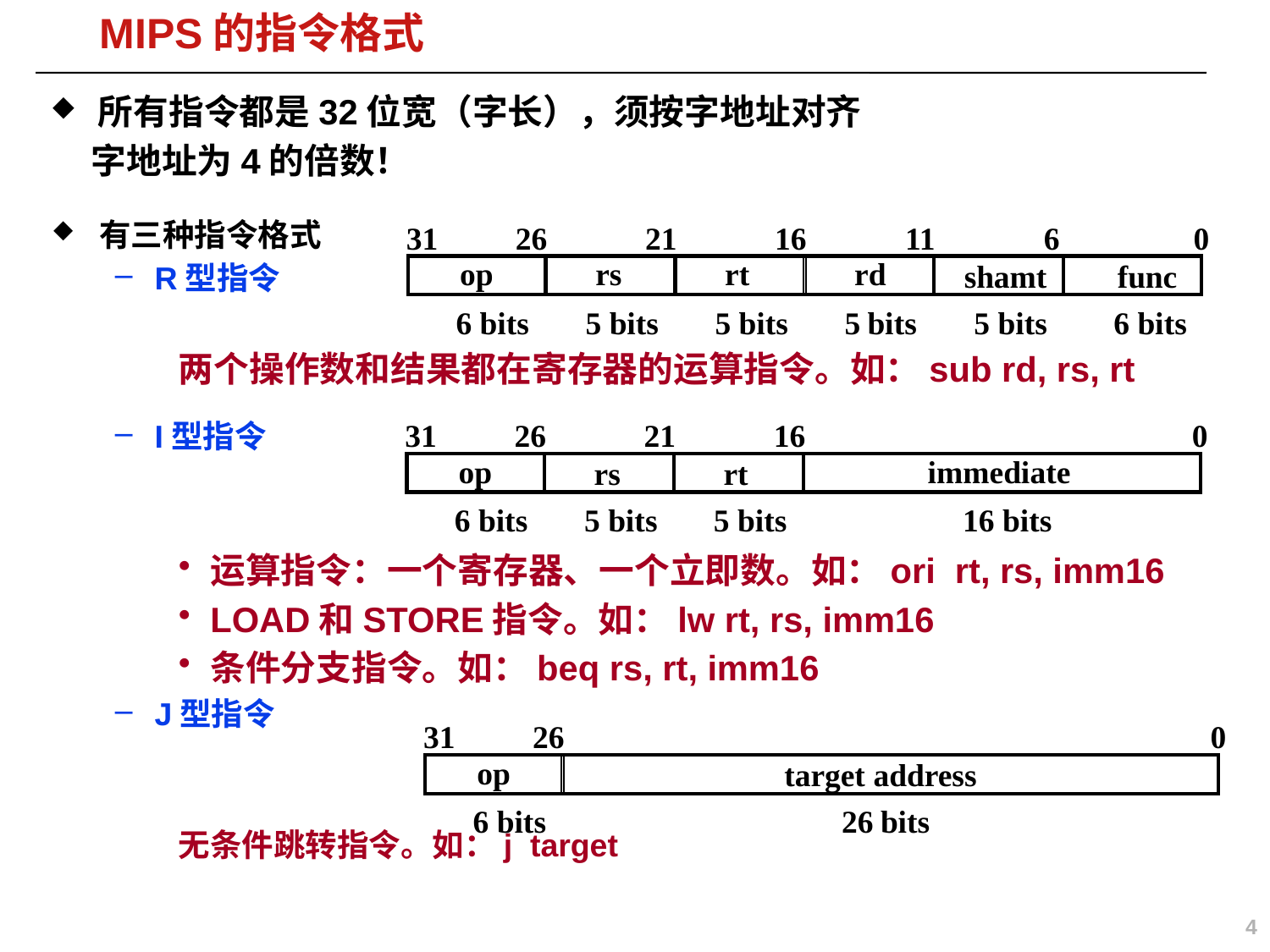

# MIPS的指令格式
所有指令都是32位宽（字长），须按字地址对齐
    字地址为4的倍数！

有三种指令格式
R型指令

两个操作数和结果都在寄存器的运算指令。如：sub rd, rs, rt

I型指令

运算指令：一个寄存器、一个立即数。如：ori  rt, rs, imm16
LOAD和STORE指令。如：lw rt, rs, imm16
条件分支指令。如：beq rs, rt, imm16
J型指令

无条件跳转指令。如：j  target
31
26
21
16
11
6
0
op

rs

rt

rd

shamt

func

6 bits
5 bits
5 bits
5 bits
5 bits
6 bits
31
26
21
16
0
op

immediate
rs

rt

6 bits
5 bits
5 bits
16 bits
31
26
0
op

target address

6 bits
26 bits
4